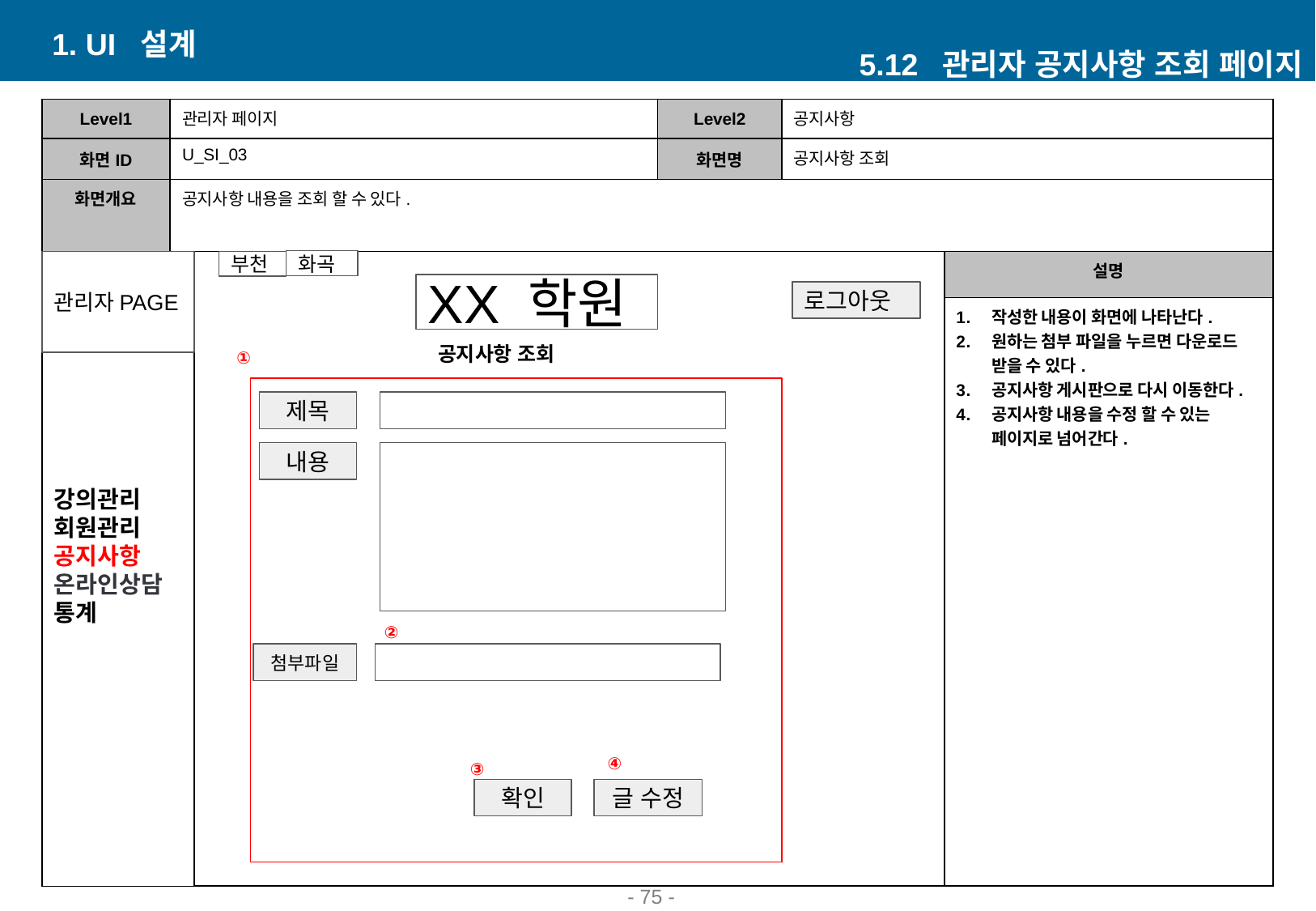

1. UI  설계
5.12  관리자 공지사항 조회 페이지
| Level1 | 관리자 페이지 | Level2 | 공지사항 |  |
| --- | --- | --- | --- | --- |
| 화면ID | U\_SI\_03 | 화면명 | 공지사항 조회 |  |
| 화면개요 | 공지사항 내용을 조회 할 수 있다. |  |  |  |
|  |  |  |  | 설명 |
|  |  |  |  | 작성한 내용이 화면에 나타난다. 원하는 첨부 파일을 누르면 다운로드 받을 수 있다. 공지사항 게시판으로 다시 이동한다. 공지사항 내용을 수정 할 수 있는 페이지로 넘어간다. |
화곡
관리자PAGE
부천
강의관리
회원관리
공지사항
온라인상담
통계

XX 학원
로그아웃

공지사항 조회
①

제목

내용

②
첨부파일

④
③
확인
글 수정
- 75 -